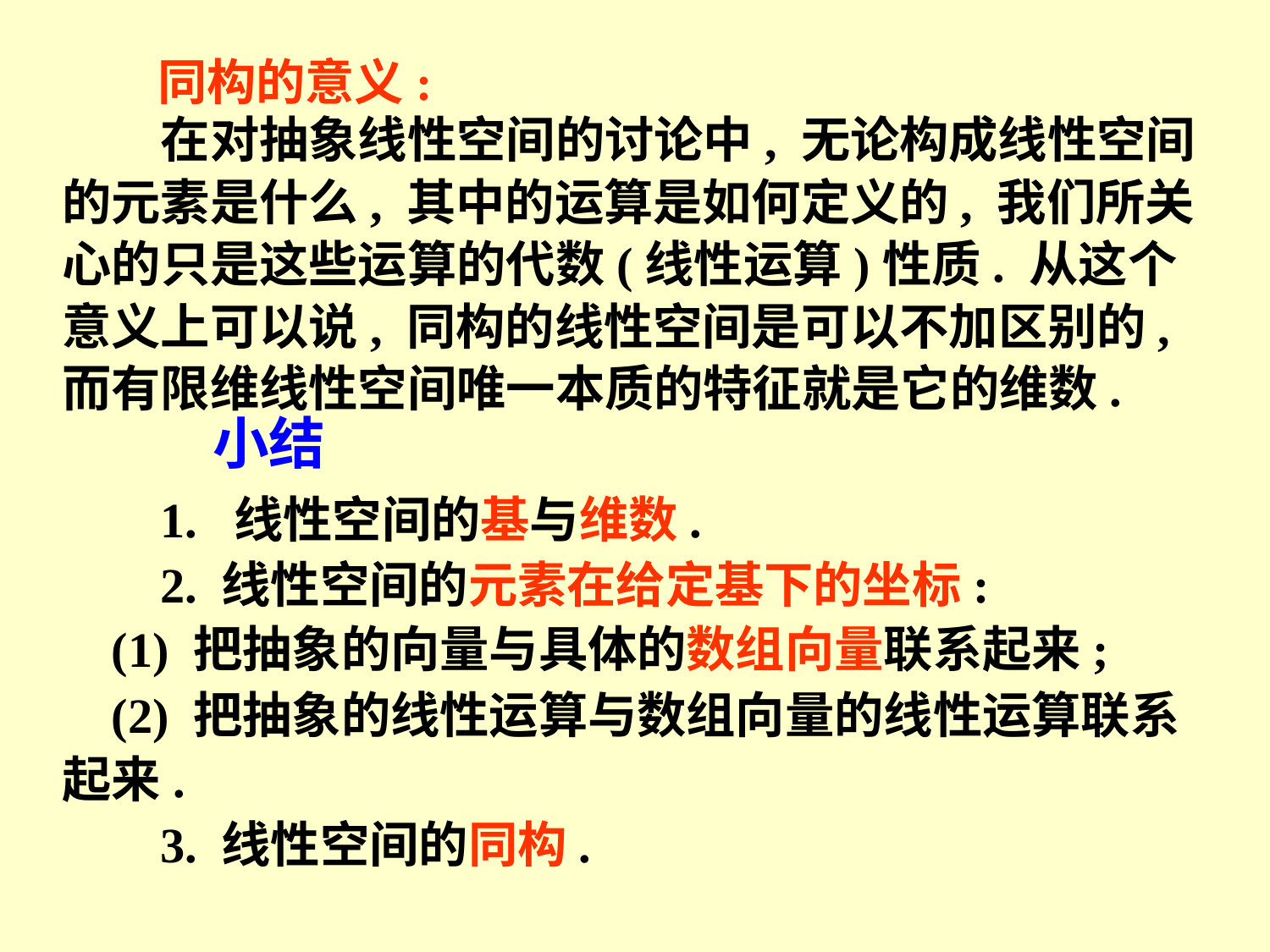

同构的意义:
　　在对抽象线性空间的讨论中, 无论构成线性空间的元素是什么, 其中的运算是如何定义的, 我们所关心的只是这些运算的代数(线性运算)性质. 从这个意义上可以说, 同构的线性空间是可以不加区别的, 而有限维线性空间唯一本质的特征就是它的维数.
小结
        1.  线性空间的基与维数.
        2. 线性空间的元素在给定基下的坐标:
    (1) 把抽象的向量与具体的数组向量联系起来;
    (2) 把抽象的线性运算与数组向量的线性运算联系起来.
        3. 线性空间的同构.